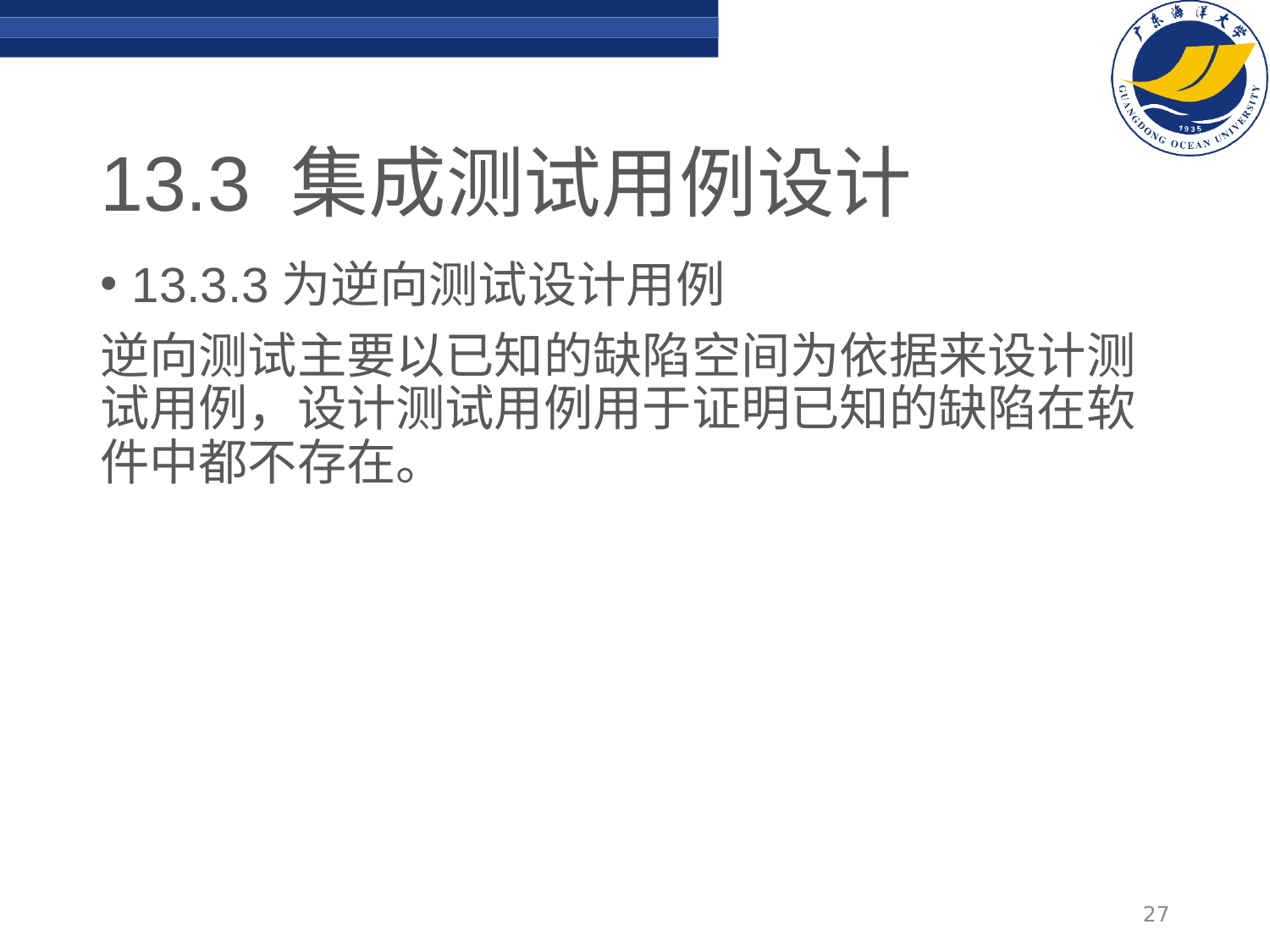

# 13.3 集成测试用例设计
13.3.3为逆向测试设计用例
逆向测试主要以已知的缺陷空间为依据来设计测试用例，设计测试用例用于证明已知的缺陷在软件中都不存在。
27